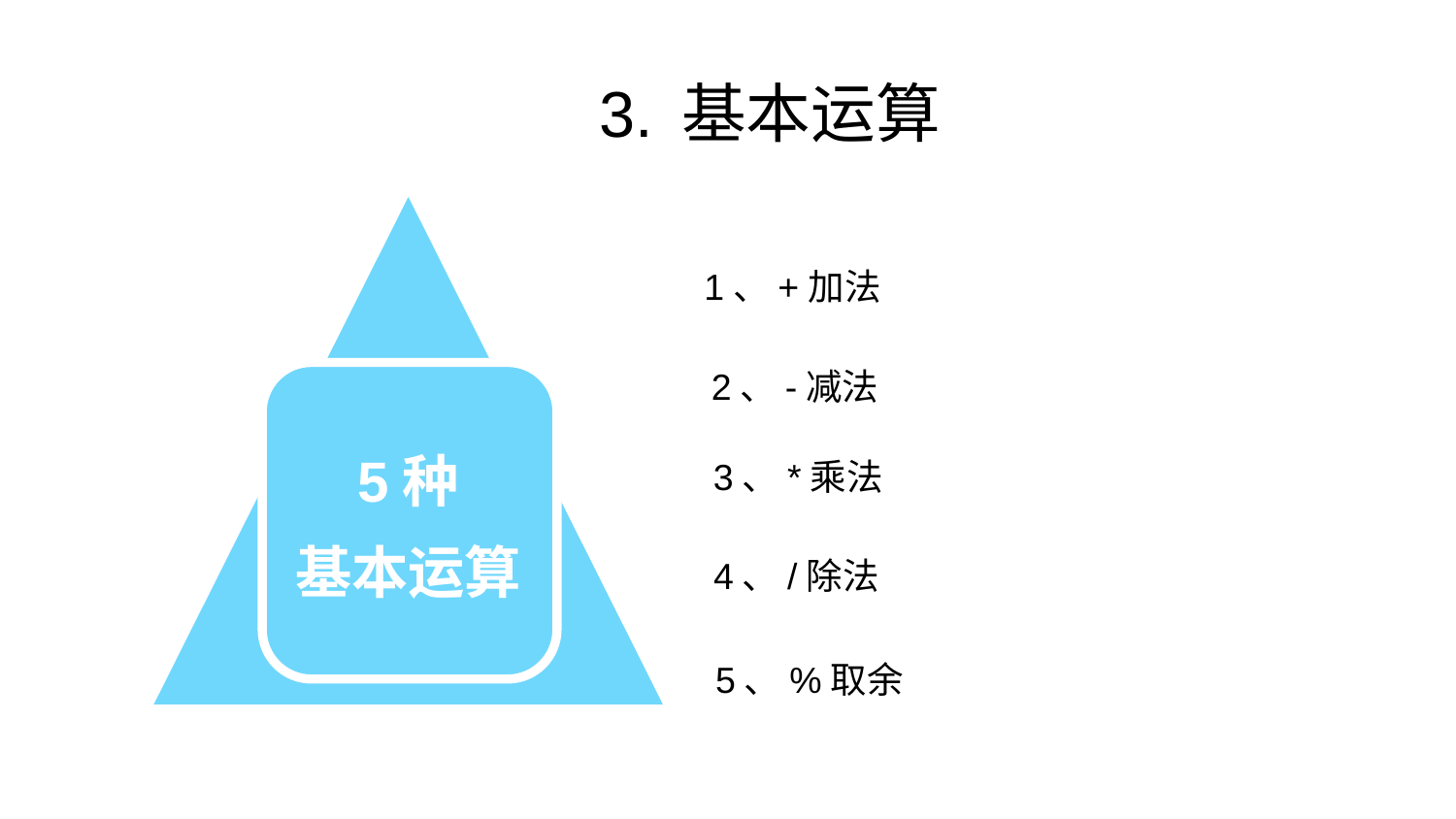

基本运算

1、+加法
2、-减法
5种
基本运算

3、*乘法
4、/除法
5、%取余